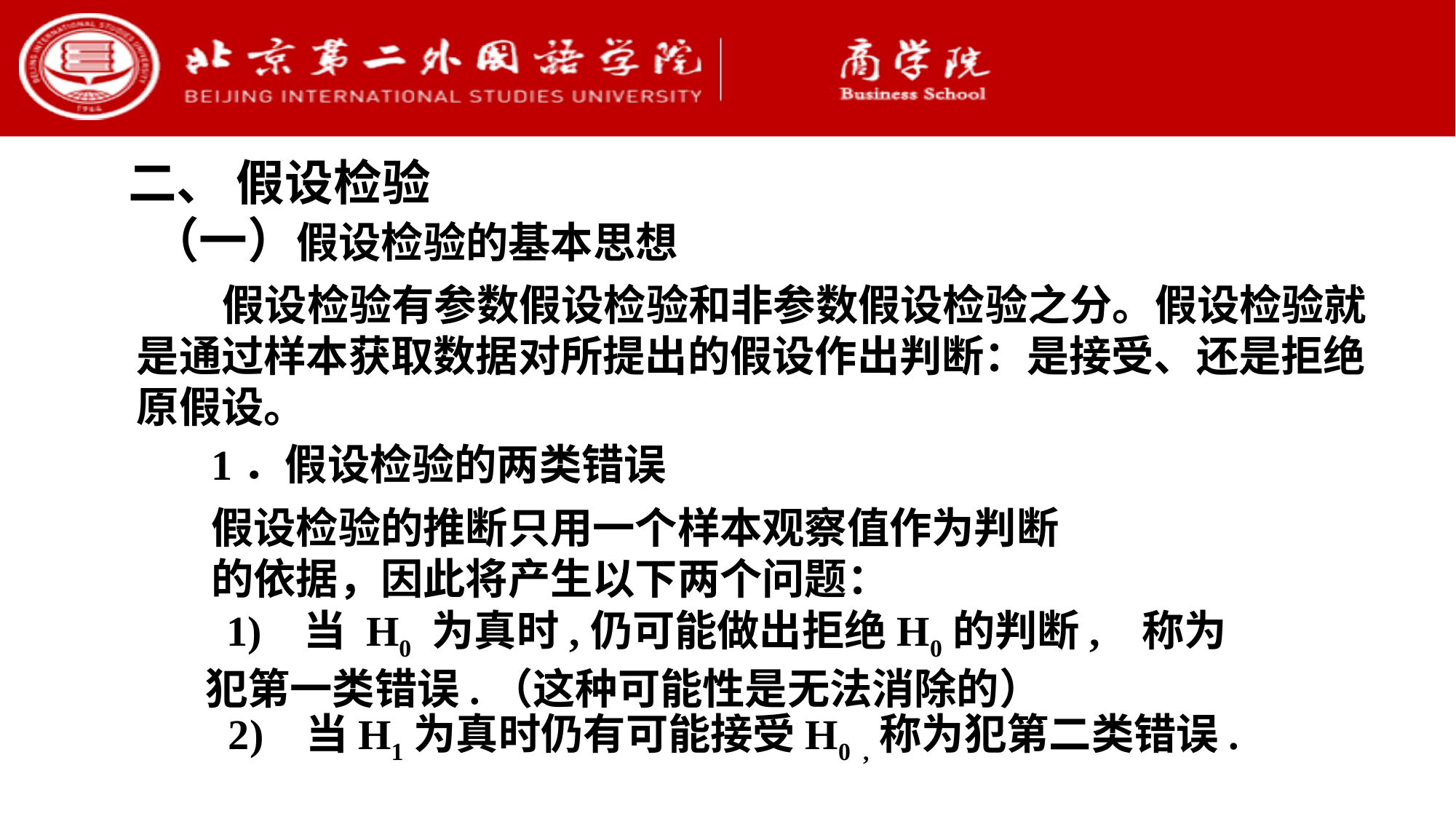

二、 假设检验
 （一）假设检验的基本思想

假设检验有参数假设检验和非参数假设检验之分。假设检验就是通过样本获取数据对所提出的假设作出判断：是接受、还是拒绝原假设。
1．假设检验的两类错误
假设检验的推断只用一个样本观察值作为判断
的依据，因此将产生以下两个问题：
  1)   当 H0 为真时,仍可能做出拒绝H0的判断,   称为犯第一类错误.（这种可能性是无法消除的）
   2)   当H1为真时仍有可能接受H0  ,称为犯第二类错误.